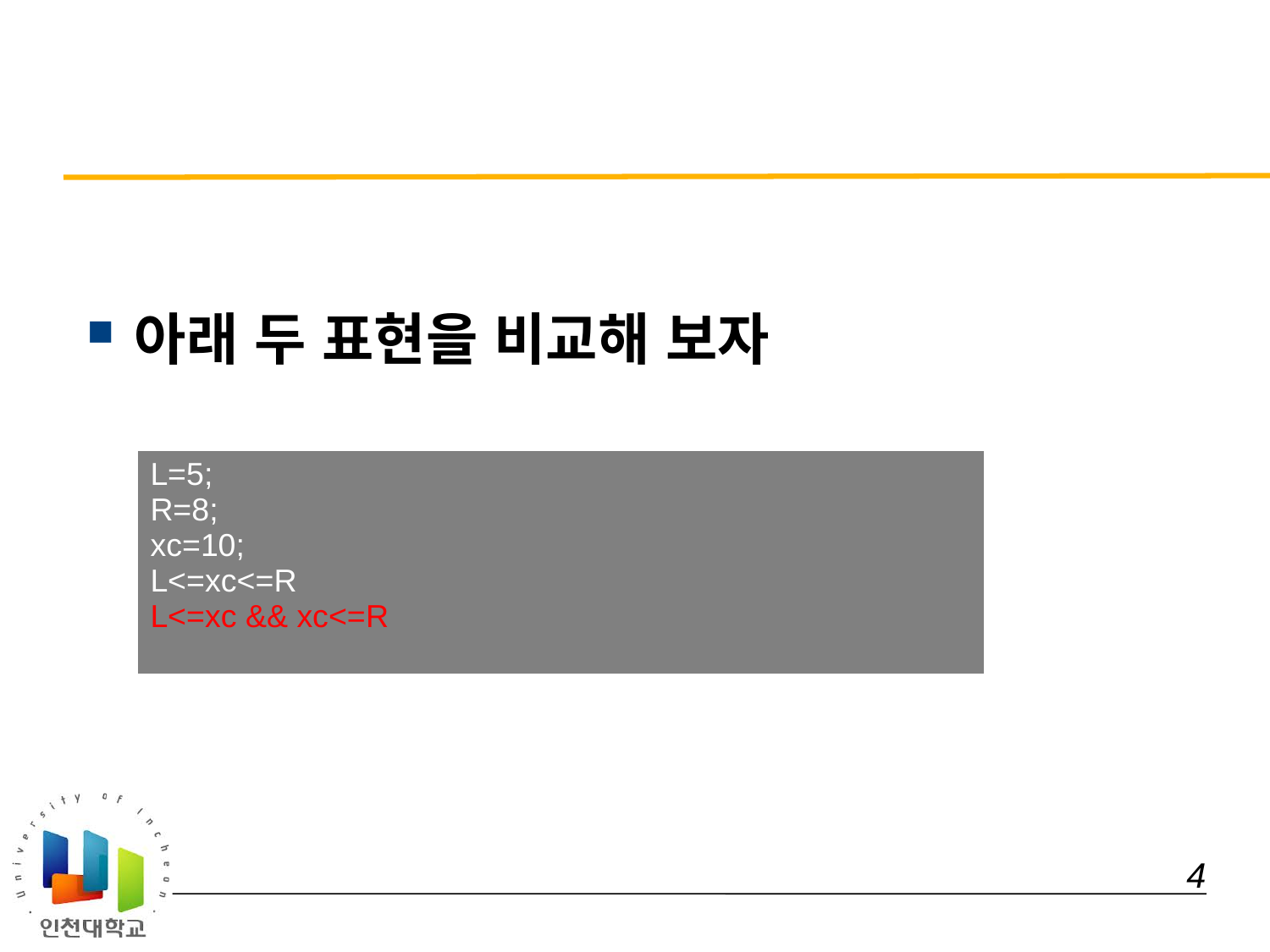

#

아래 두 표현을 비교해 보자
| L=5; R=8; xc=10; L<=xc<=R L<=xc && xc<=R |
| --- |
 4